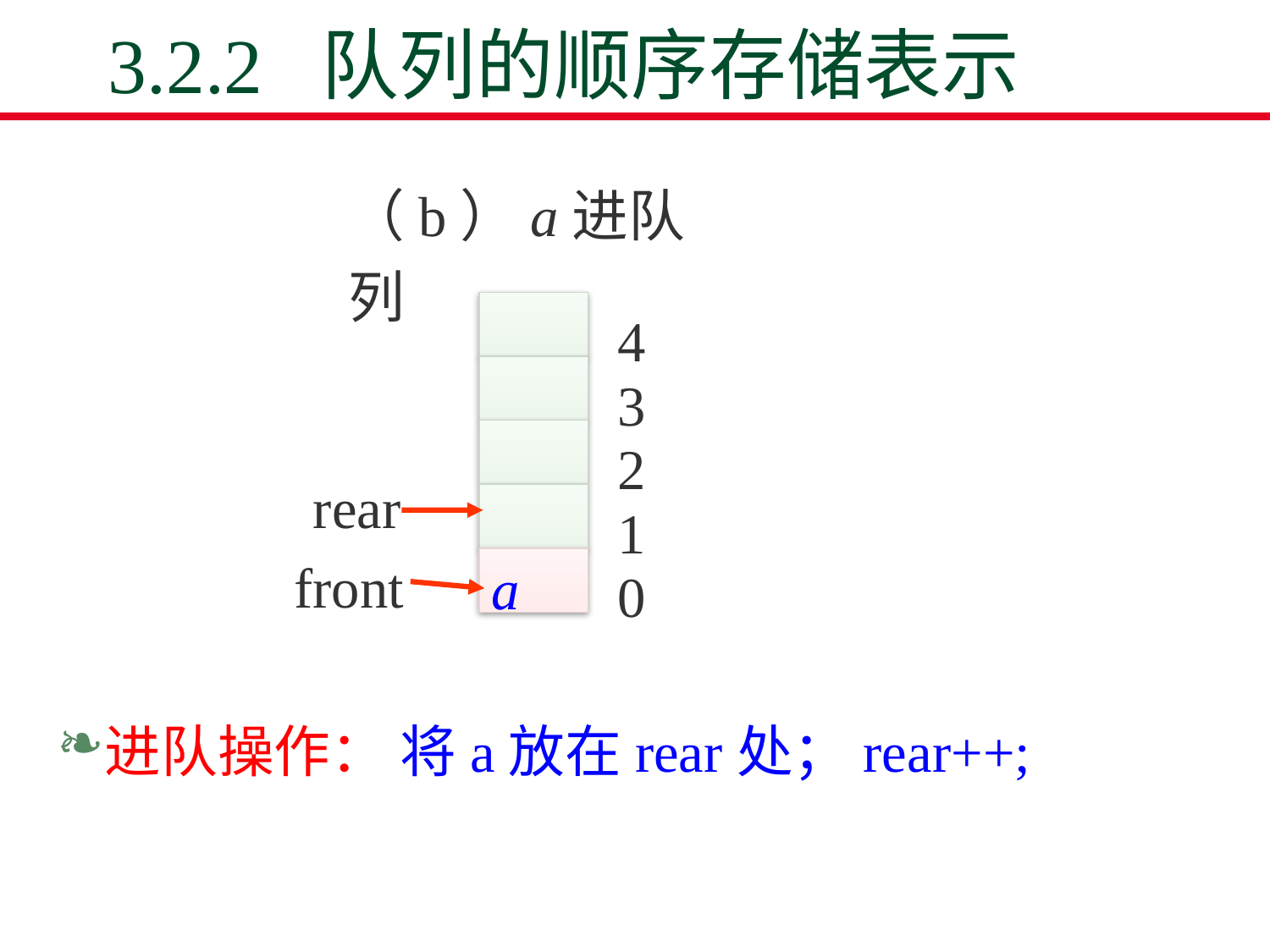

# 3.2.2  队列的顺序存储表示
（b）a进队列
4

3

2

rear
1

0
a
front

进队操作： 将a放在rear处；rear++;